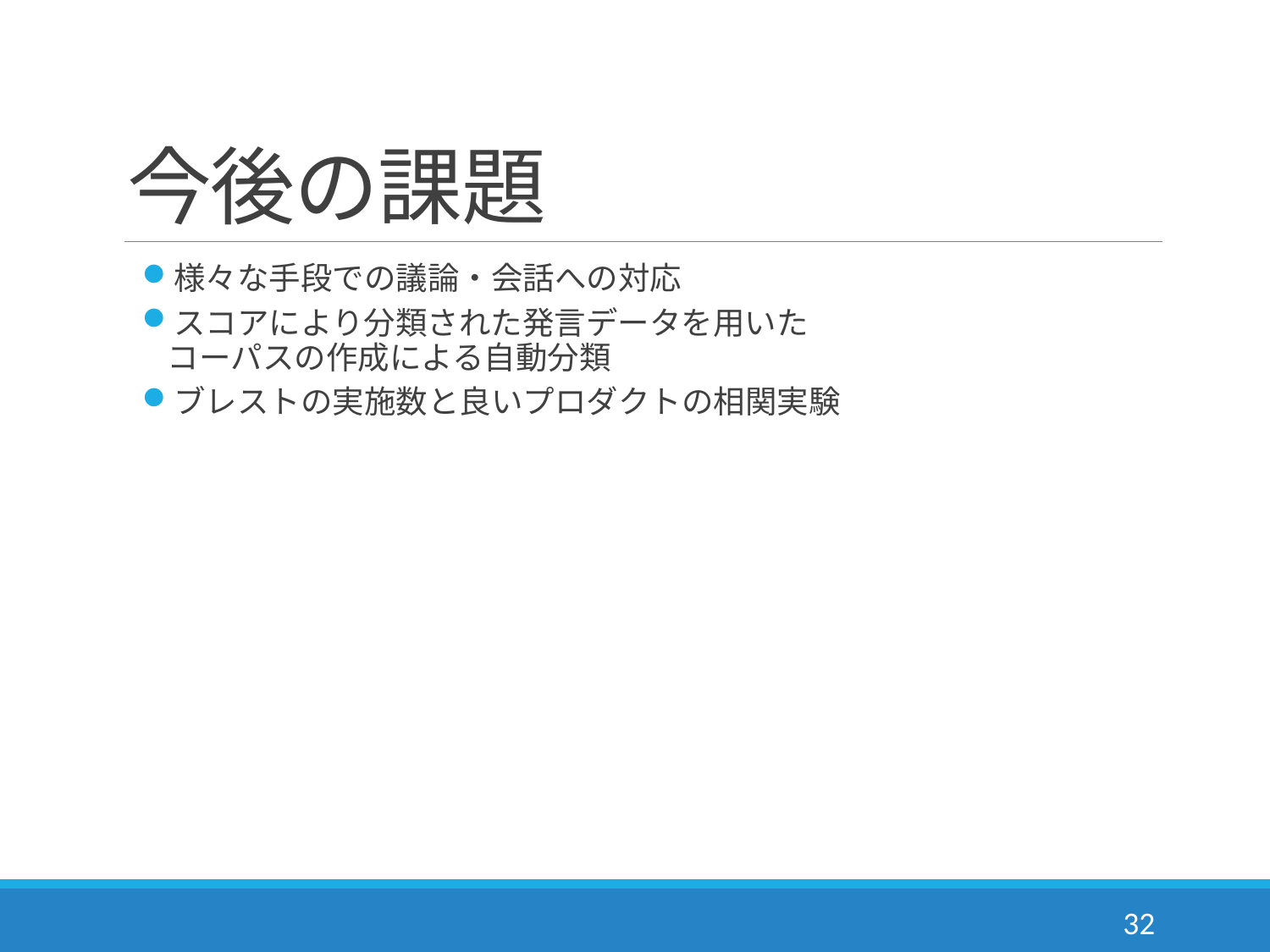

# 今後の課題
様々な手段での議論・会話への対応
スコアにより分類された発言データを用いた
コーパスの作成による自動分類
ブレストの実施数と良いプロダクトの相関実験

32